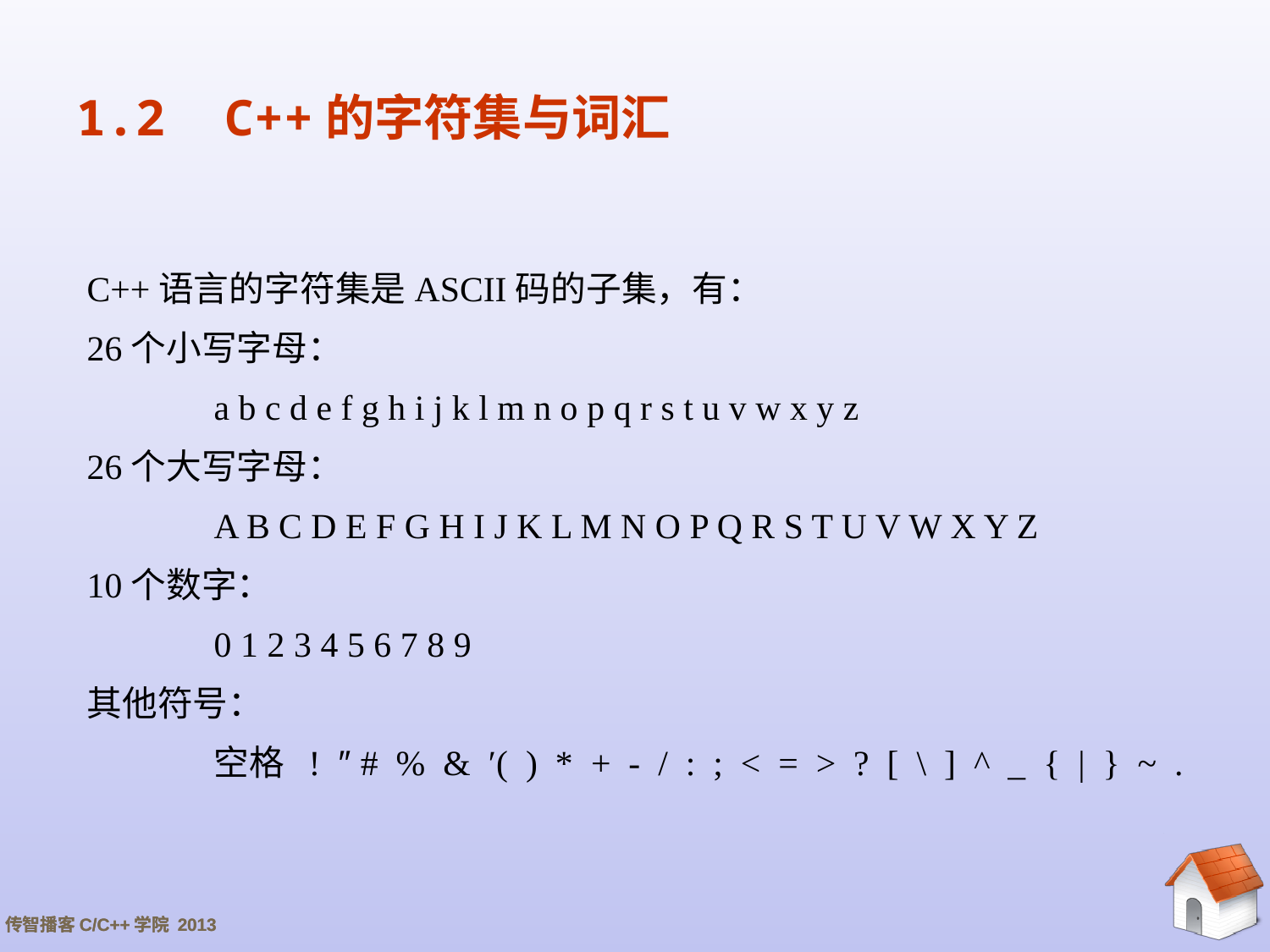

1.2  C++的字符集与词汇
C++语言的字符集是ASCII码的子集，有：
26个小写字母：
	a b c d e f g h i j k l m n o p q r s t u v w x y z
26个大写字母：
	A B C D E F G H I J K L M N O P Q R S T U V W X Y Z
10个数字：
	0 1 2 3 4 5 6 7 8 9
其他符号：
	空格  !  ″ #  %  &  ′(  )  *  +  -  /  :  ;  <  =  >  ?  [  \  ]  ^  _  {  |  }  ~  .